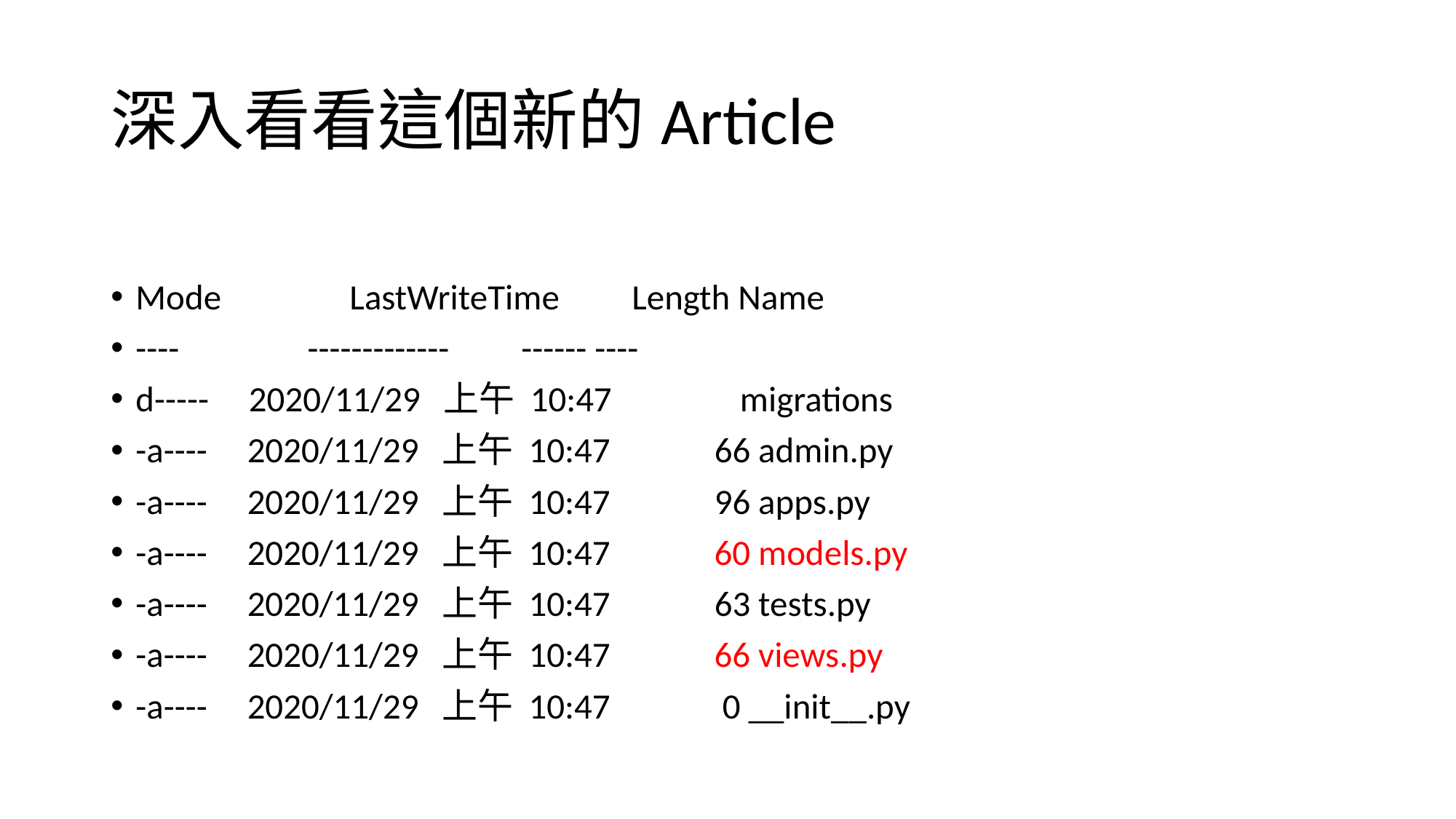

# 深入看看這個新的Article

Mode                LastWriteTime         Length Name
----                -------------         ------ ----
d-----     2020/11/29  上午 10:47                migrations
-a----     2020/11/29  上午 10:47             66 admin.py
-a----     2020/11/29  上午 10:47             96 apps.py
-a----     2020/11/29  上午 10:47             60 models.py
-a----     2020/11/29  上午 10:47             63 tests.py
-a----     2020/11/29  上午 10:47             66 views.py
-a----     2020/11/29  上午 10:47              0 __init__.py